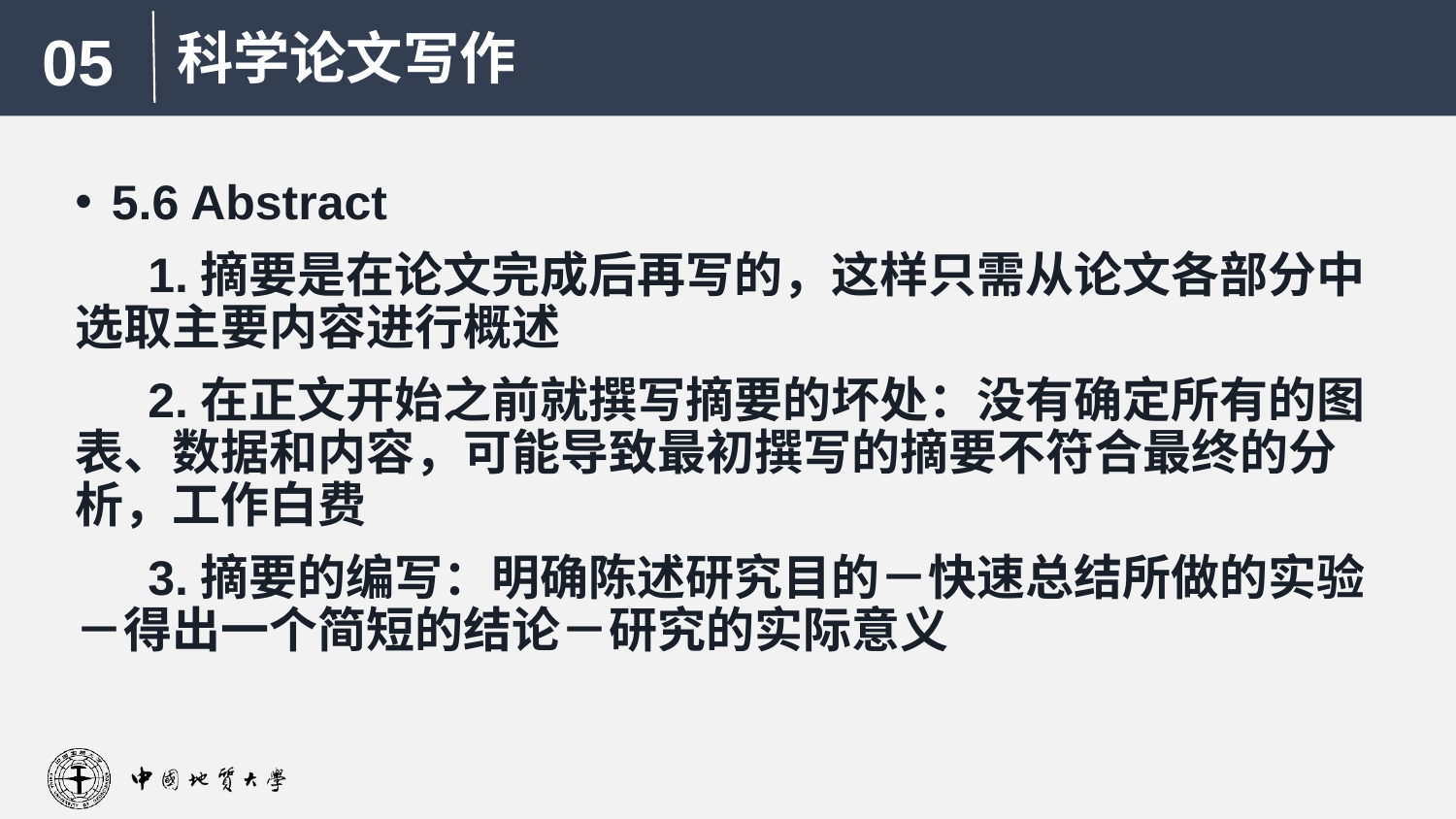

科学论文写作
05
5.6 Abstract
1.摘要是在论文完成后再写的，这样只需从论文各部分中选取主要内容进行概述
2.在正文开始之前就撰写摘要的坏处：没有确定所有的图表、数据和内容，可能导致最初撰写的摘要不符合最终的分析，工作白费
3.摘要的编写：明确陈述研究目的－快速总结所做的实验－得出一个简短的结论－研究的实际意义
33